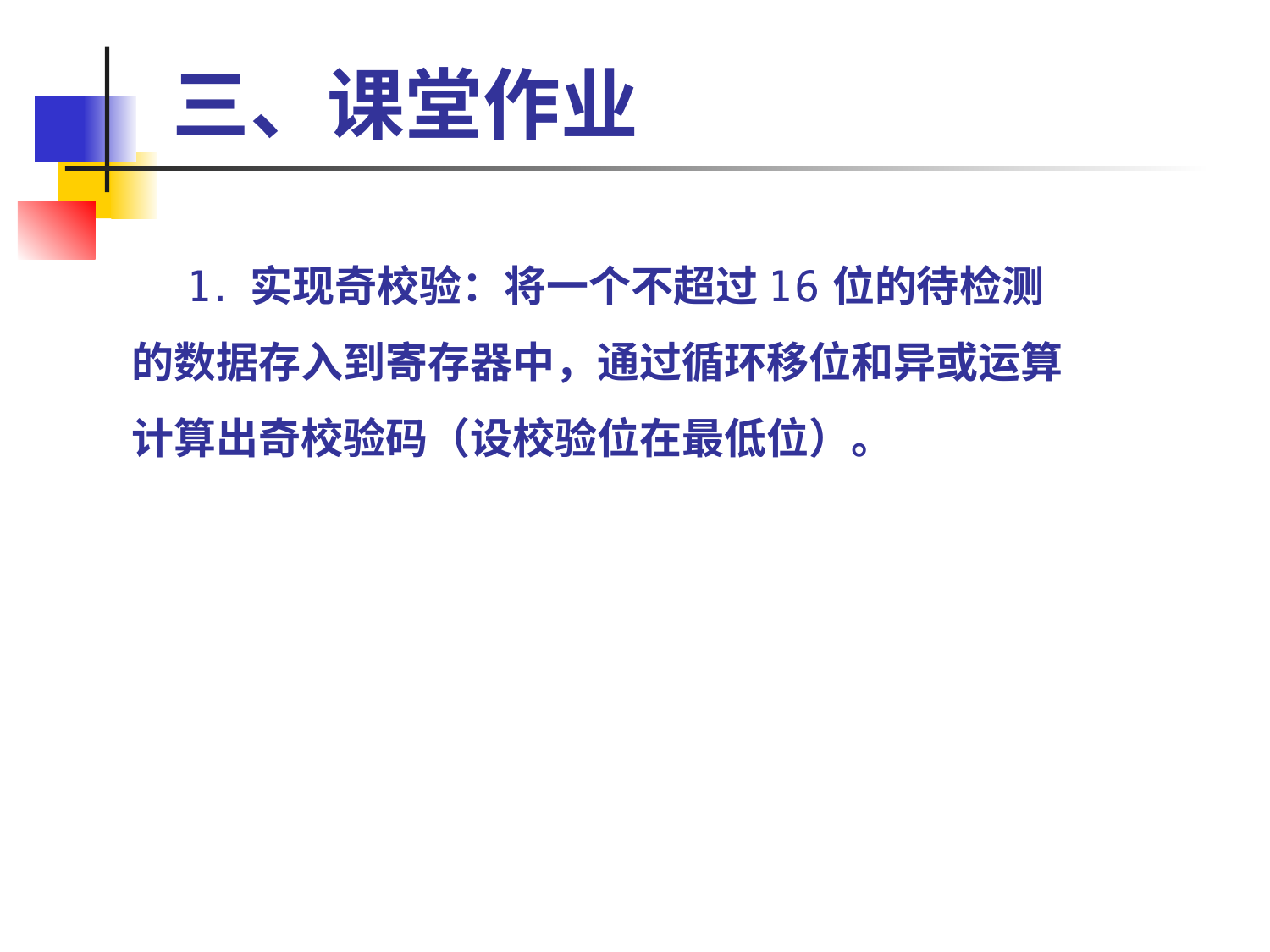

三、课堂作业
      1. 实现奇校验：将一个不超过16位的待检测的数据存入到寄存器中，通过循环移位和异或运算计算出奇校验码（设校验位在最低位）。

15